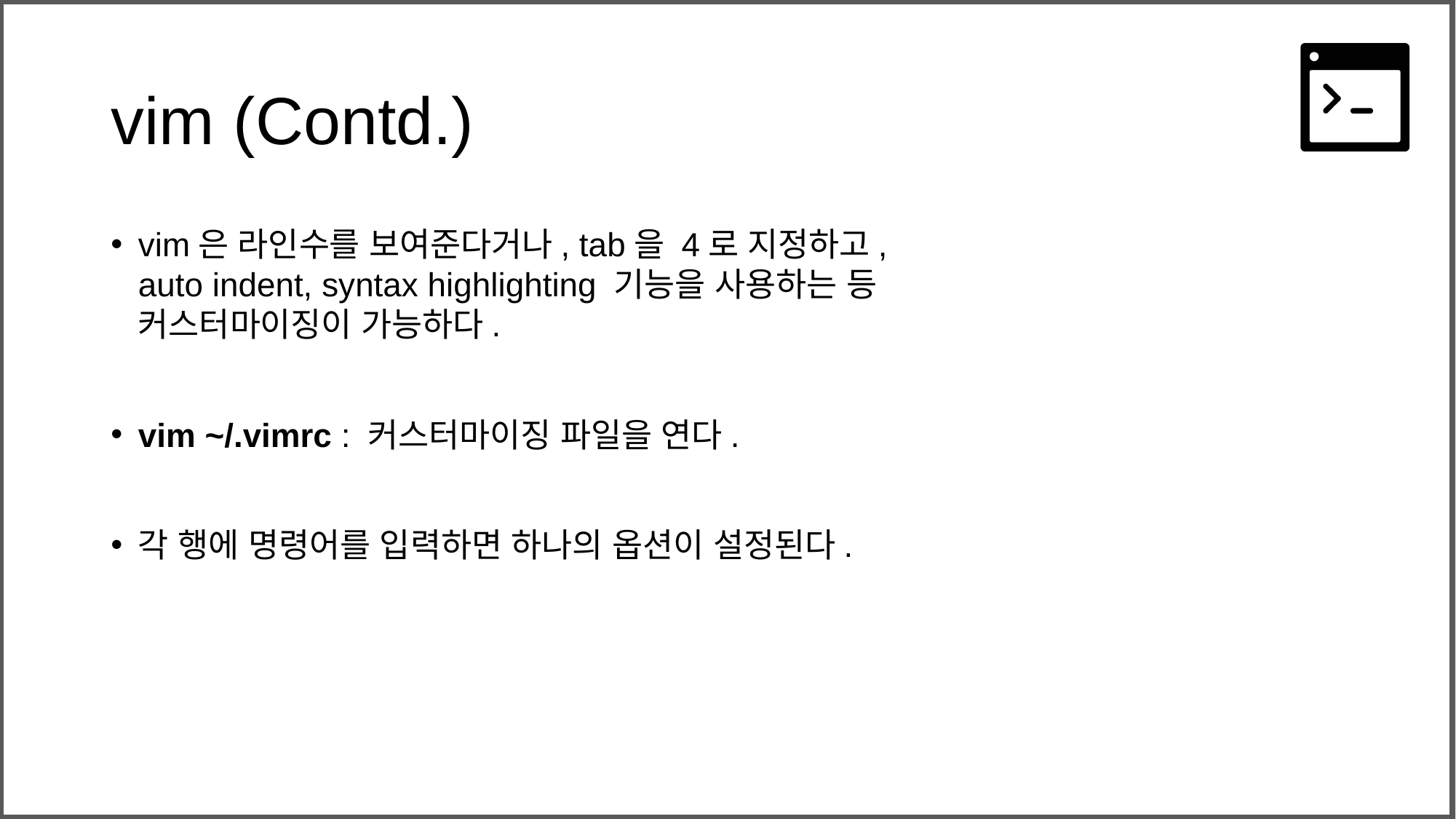

# vim (Contd.)
vim은 라인수를 보여준다거나, tab을 4로 지정하고,
auto indent, syntax highlighting 기능을 사용하는 등
커스터마이징이 가능하다.

vim ~/.vimrc : 커스터마이징 파일을 연다.

각 행에 명령어를 입력하면 하나의 옵션이 설정된다.